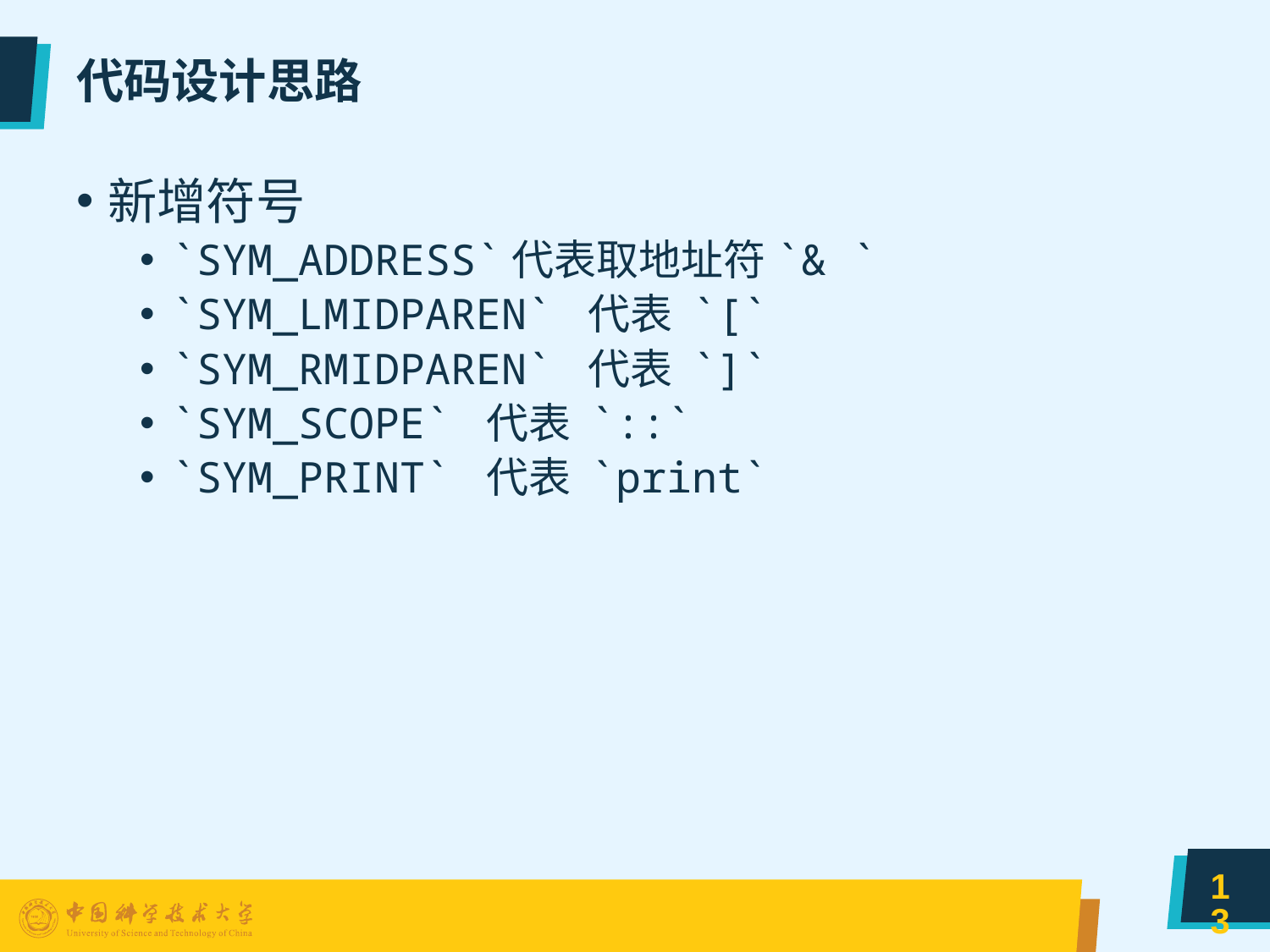

# 代码设计思路
新增符号
`SYM_ADDRESS`代表取地址符`& `
`SYM_LMIDPAREN` 代表 `[`
`SYM_RMIDPAREN` 代表 `]`
`SYM_SCOPE` 代表 `::`
`SYM_PRINT` 代表 `print`

13